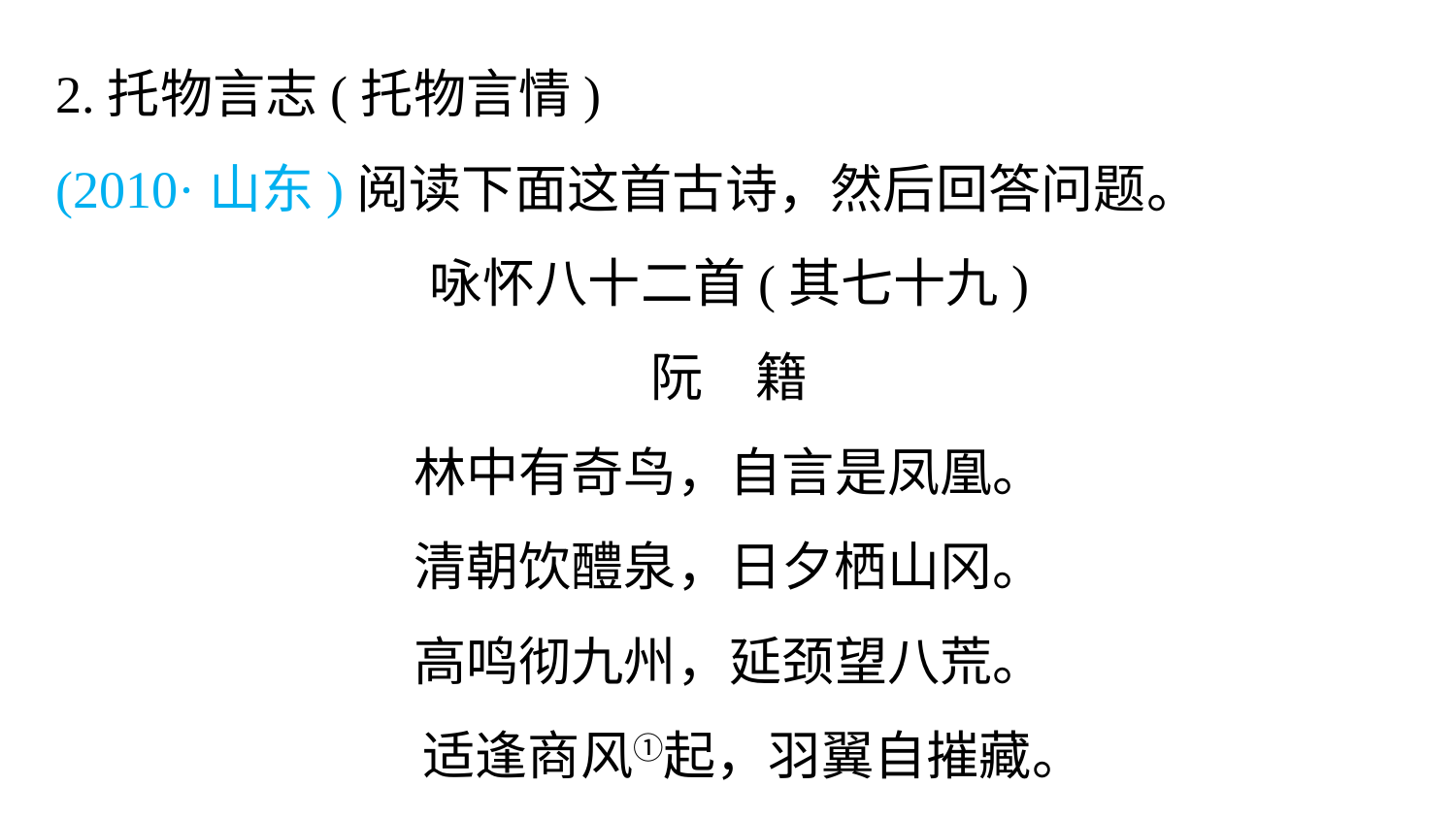

2.托物言志(托物言情)
(2010·山东)阅读下面这首古诗，然后回答问题。
咏怀八十二首(其七十九)
阮　籍
林中有奇鸟，自言是凤凰。
清朝饮醴泉，日夕栖山冈。
高鸣彻九州，延颈望八荒。
   适逢商风①起，羽翼自摧藏。